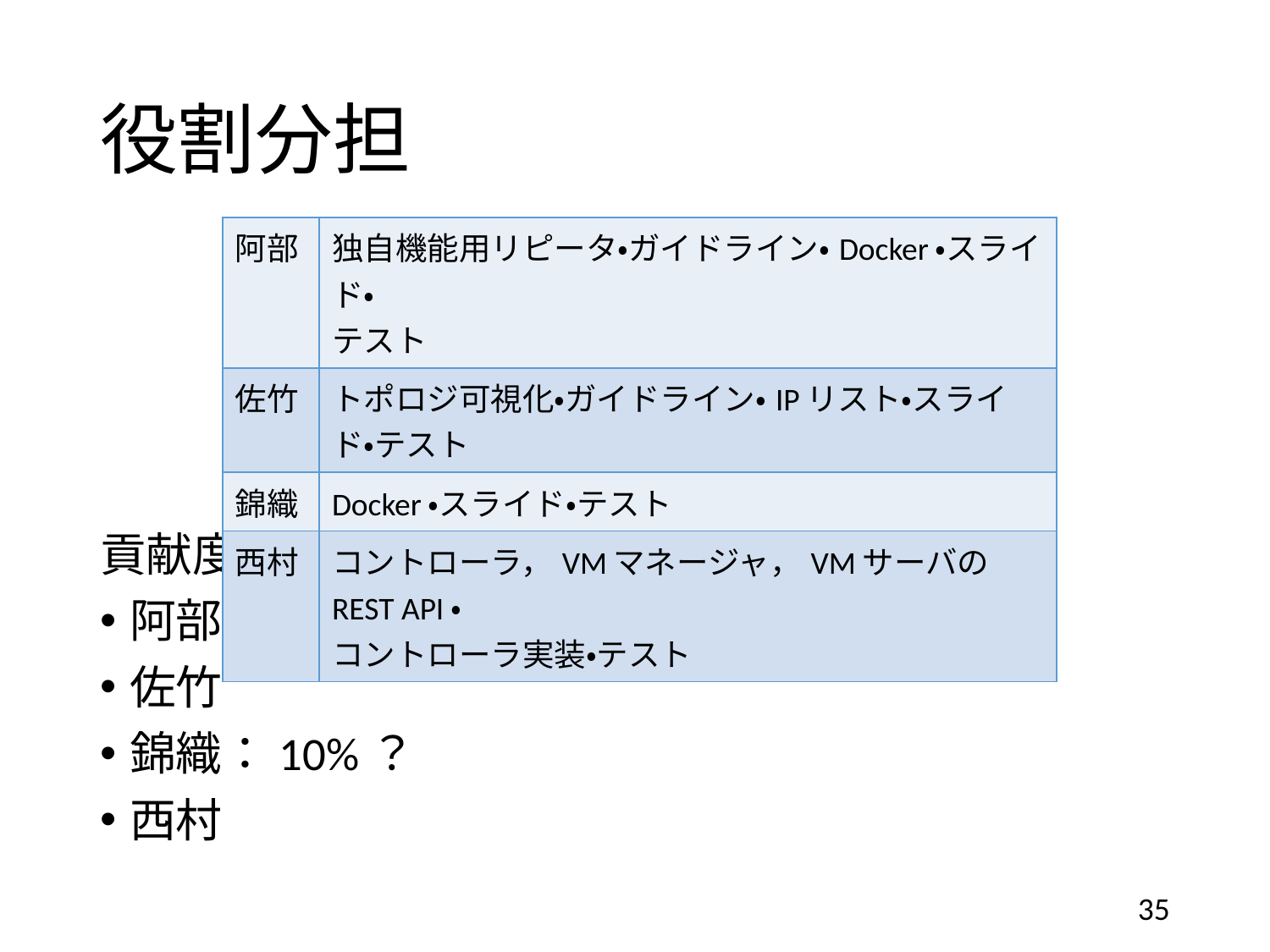

# 役割分担
| 阿部 | 独自機能用リピータ・ガイドライン・Docker・スライド・ テスト |
| --- | --- |
| 佐竹 | トポロジ可視化・ガイドライン・IPリスト・スライド・テスト |
| 錦織 | Docker・スライド・テスト |
| 西村 | コントローラ，VMマネージャ，VMサーバのREST API・ コントローラ実装・テスト |

貢献度
阿部
佐竹
錦織：10%？
西村
35